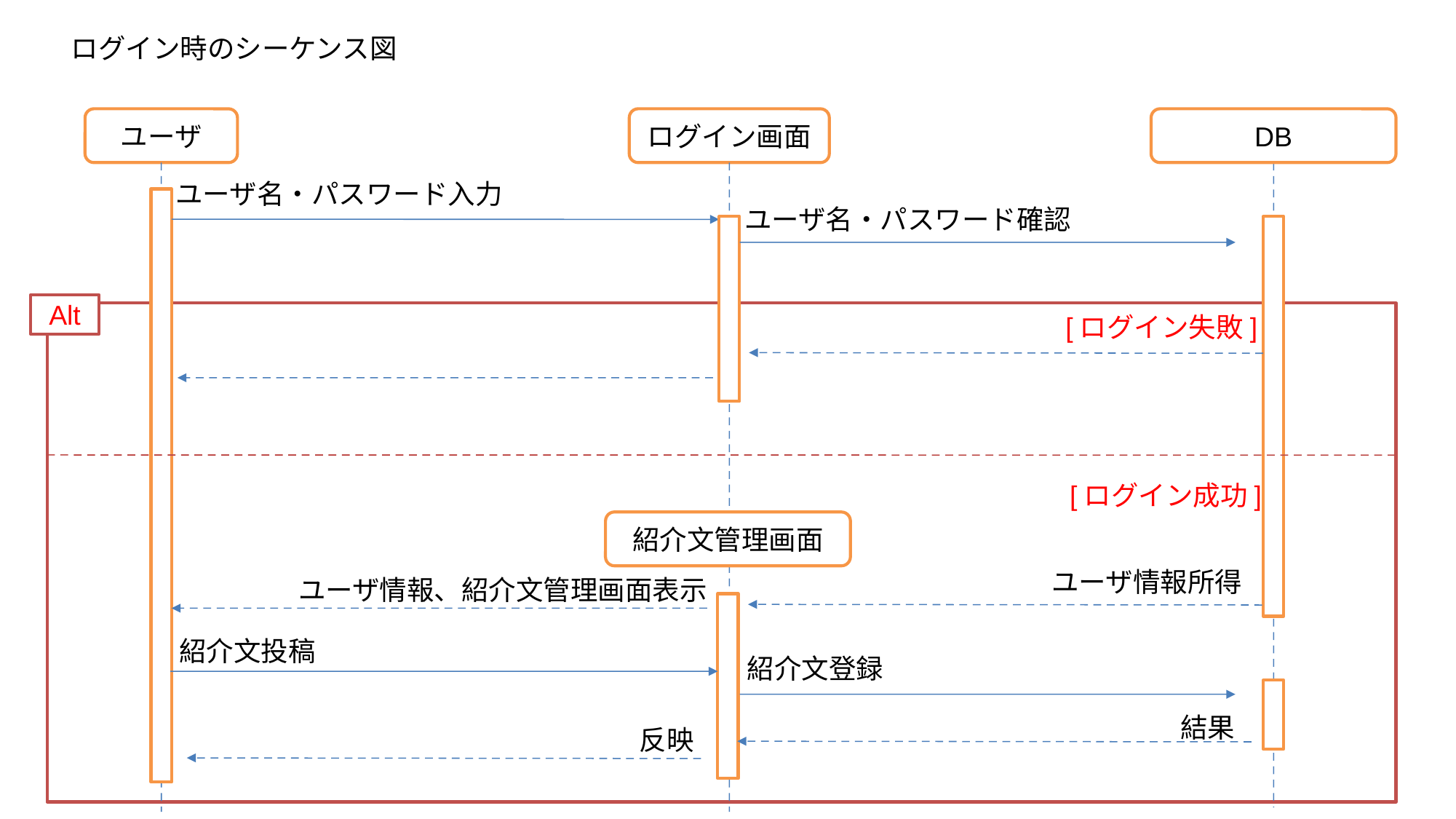

ログイン時のシーケンス図
ユーザ
ログイン画面
DB

ユーザ名・パスワード入力

ユーザ名・パスワード確認

Alt

[ログイン失敗]

[ログイン成功]
紹介文管理画面
ユーザ情報所得
ユーザ情報、紹介文管理画面表示

紹介文投稿
紹介文登録

結果
反映